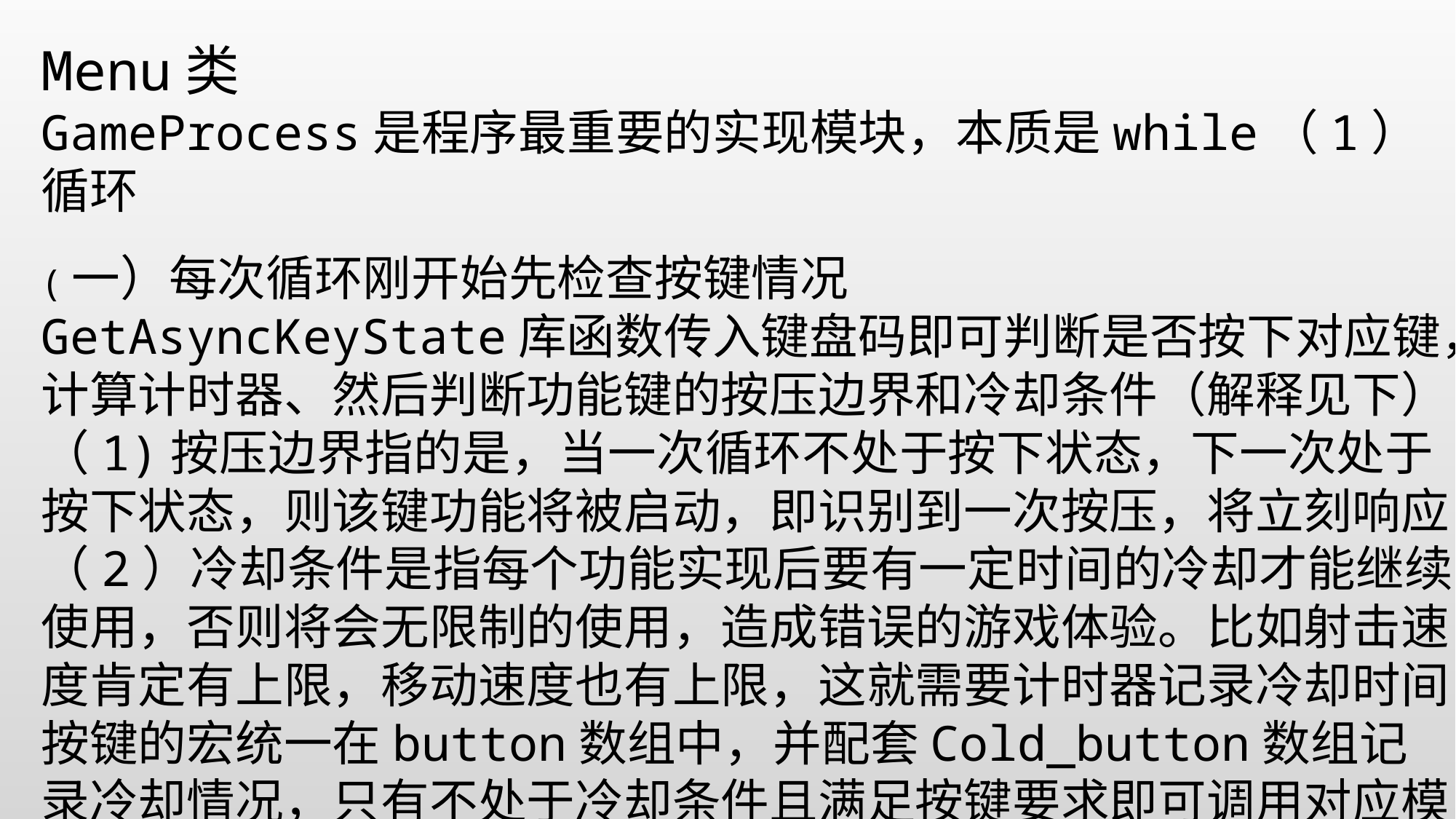

Menu类
GameProcess是程序最重要的实现模块，本质是while（1）循环

(一）每次循环刚开始先检查按键情况
GetAsyncKeyState库函数传入键盘码即可判断是否按下对应键，计算计时器、然后判断功能键的按压边界和冷却条件（解释见下）
（1)按压边界指的是，当一次循环不处于按下状态，下一次处于按下状态，则该键功能将被启动，即识别到一次按压，将立刻响应
（2）冷却条件是指每个功能实现后要有一定时间的冷却才能继续使用，否则将会无限制的使用，造成错误的游戏体验。比如射击速度肯定有上限，移动速度也有上限，这就需要计时器记录冷却时间，按键的宏统一在button数组中，并配套Cold_button数组记录冷却情况，只有不处于冷却条件且满足按键要求即可调用对应模块